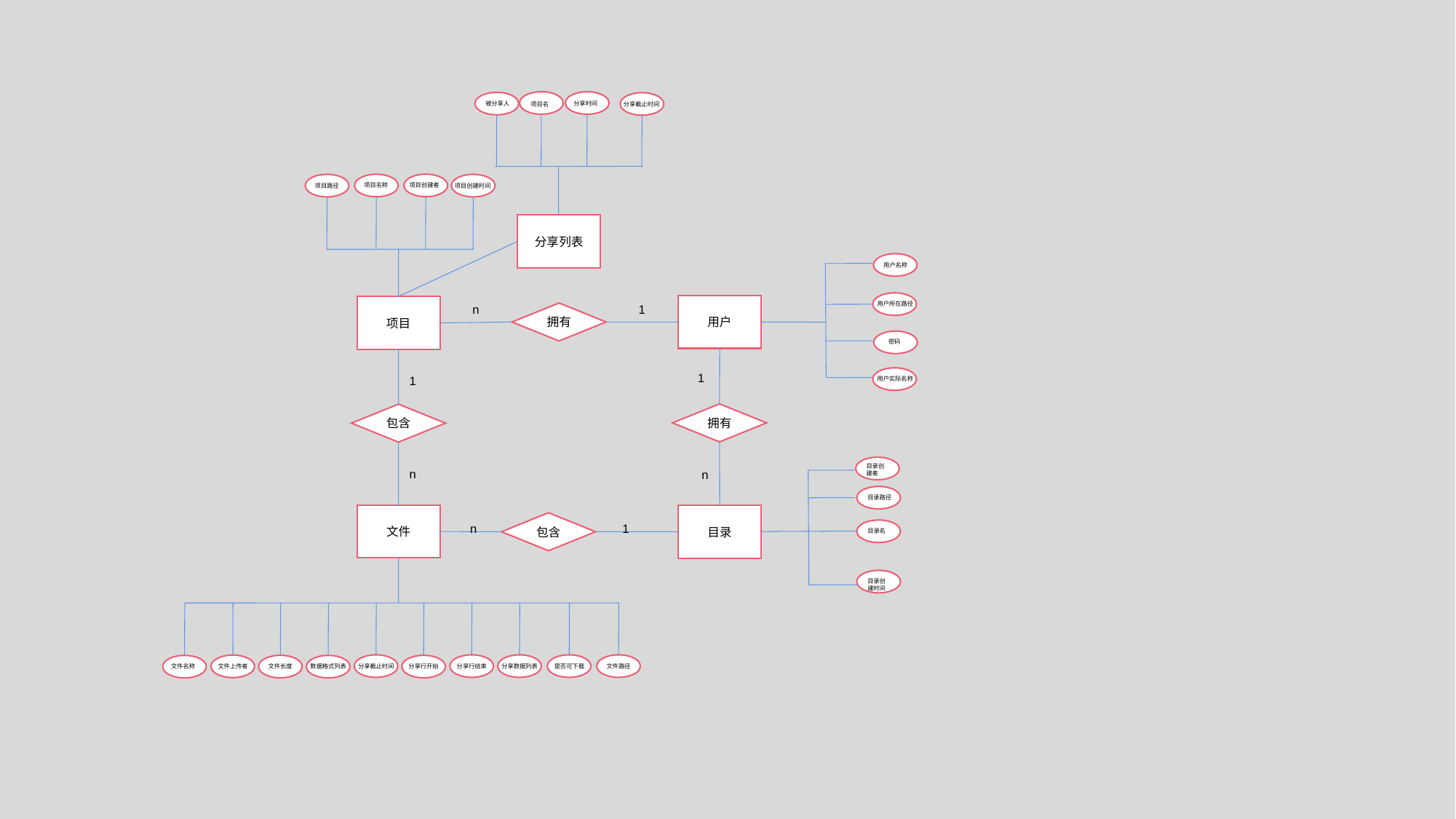

被分享人
分享时间
分享截止时间
项目名

项目创建者
项目名称
项目路径
项目创建时间
分享列表

用户名称

用户所在路径

密码

用户实际名称
用户
项目
n
1
拥有
1
1
拥有
包含

目录创建者
n
n

目录路径
文件
目录
包含
1
n

目录名

目录创建时间

文件名称
文件长度
数据格式列表
分享截止时间
分享行结束
分享数据列表
是否可下载
文件路径
文件上传者
分享行开始